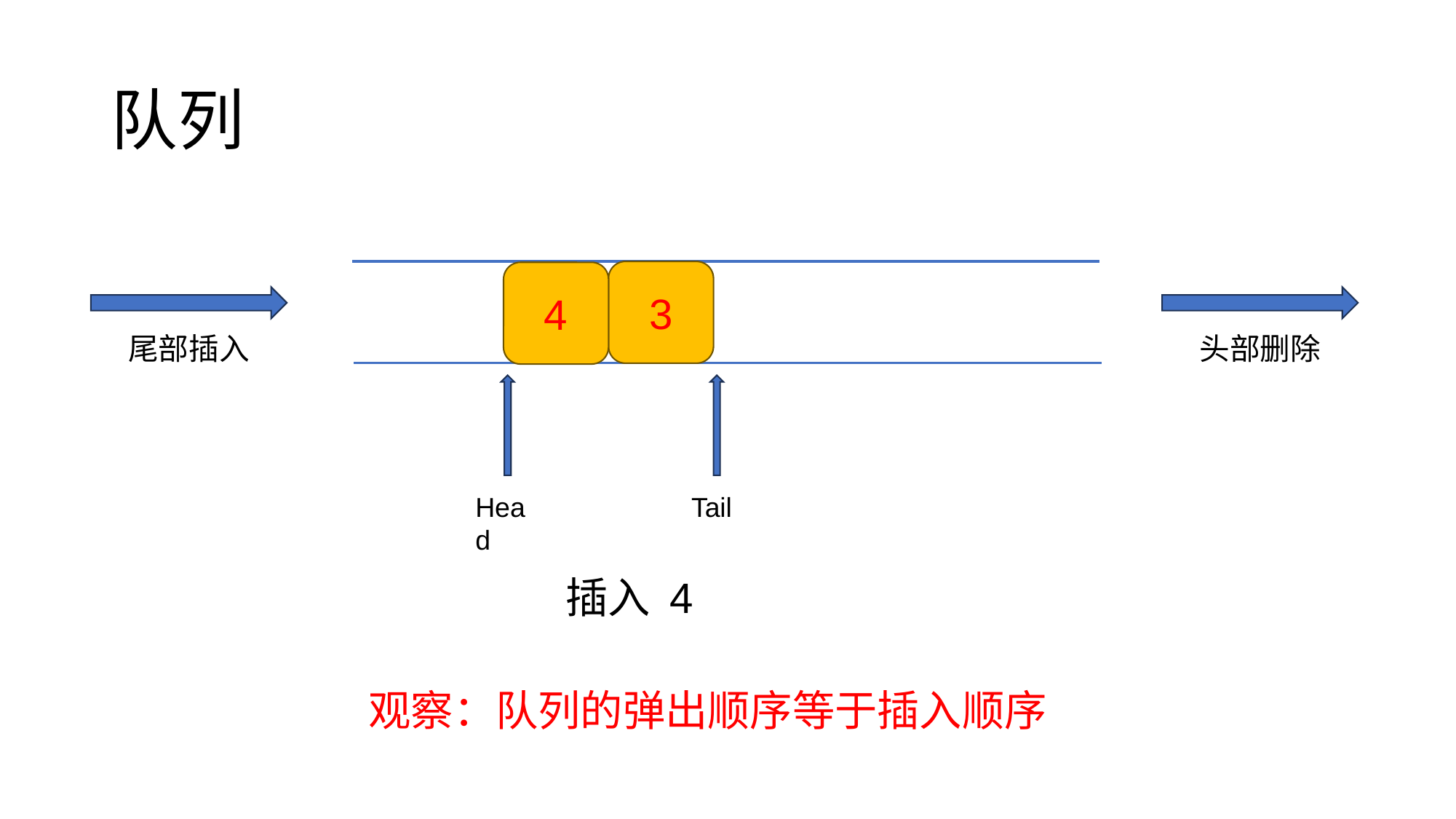

# 队列
3
4

尾部插入
头部删除

Head
Tail
插入 4
观察：队列的弹出顺序等于插入顺序